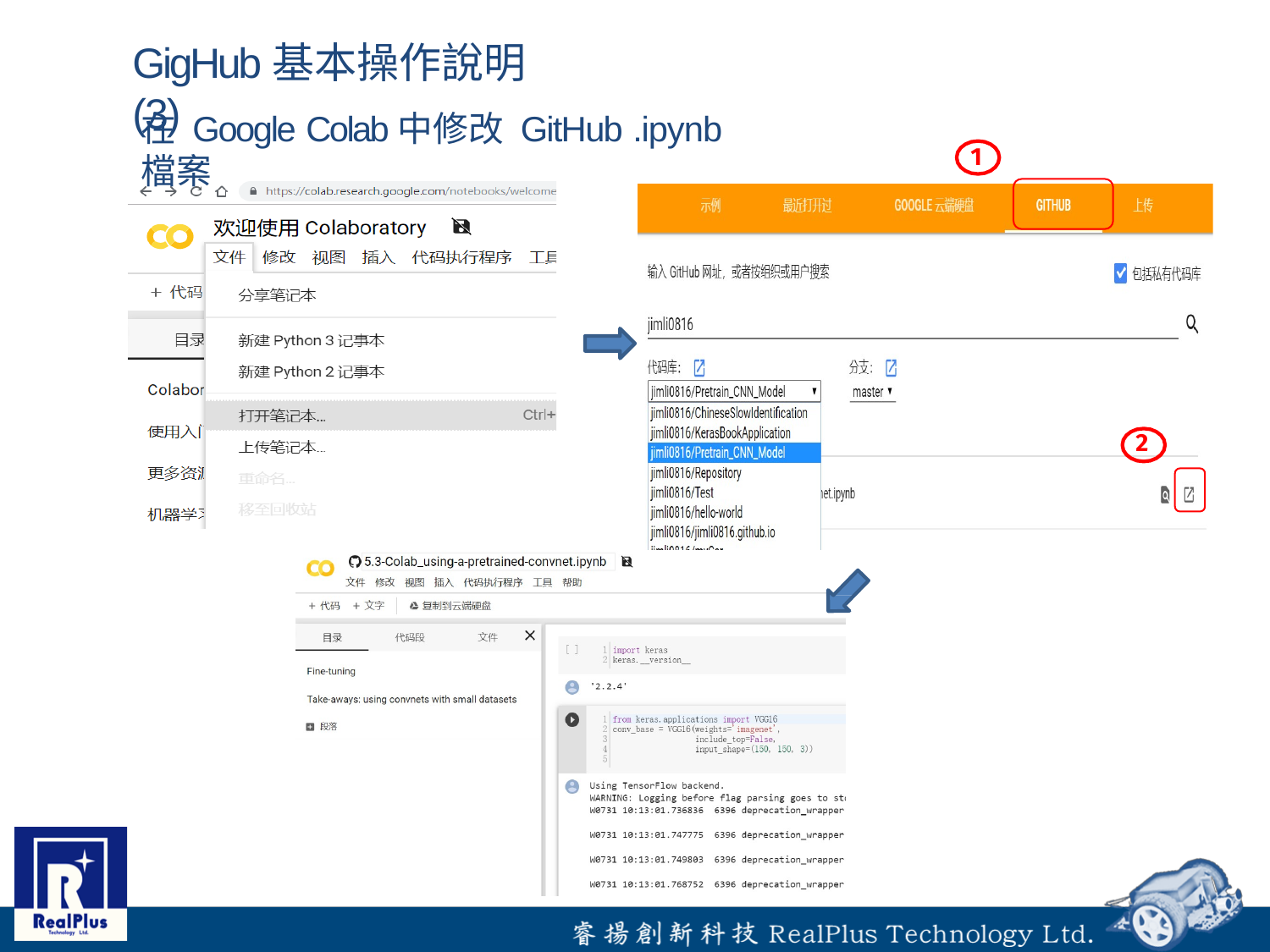

# GigHub基本操作說明(3)
在 Google Colab中修改 GitHub .ipynb檔案
1

2